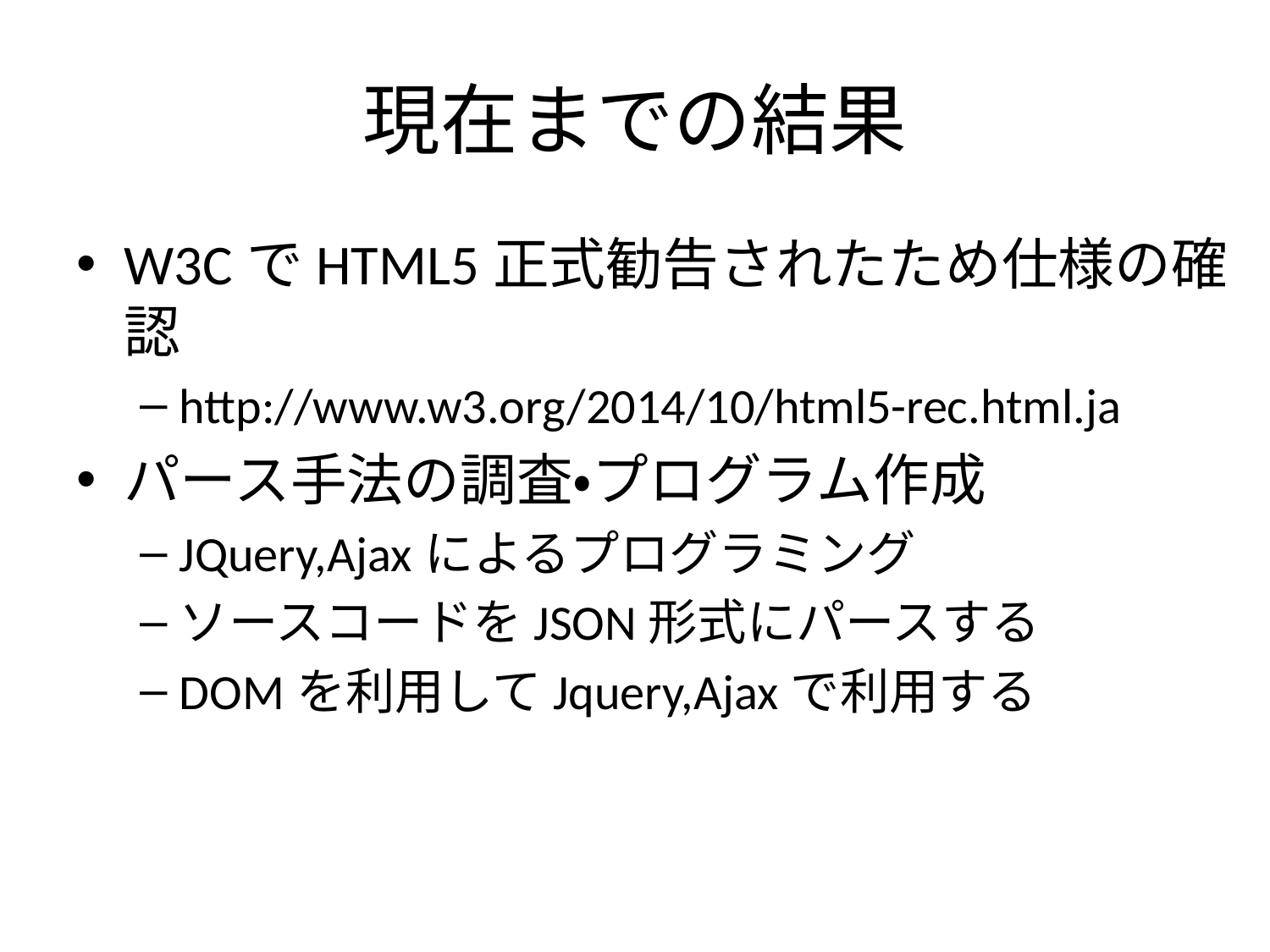

# 現在までの結果
W3CでHTML5正式勧告されたため仕様の確認
http://www.w3.org/2014/10/html5-rec.html.ja
パース手法の調査・プログラム作成
JQuery,Ajaxによるプログラミング
ソースコードをJSON形式にパースする
DOMを利用してJquery,Ajaxで利用する